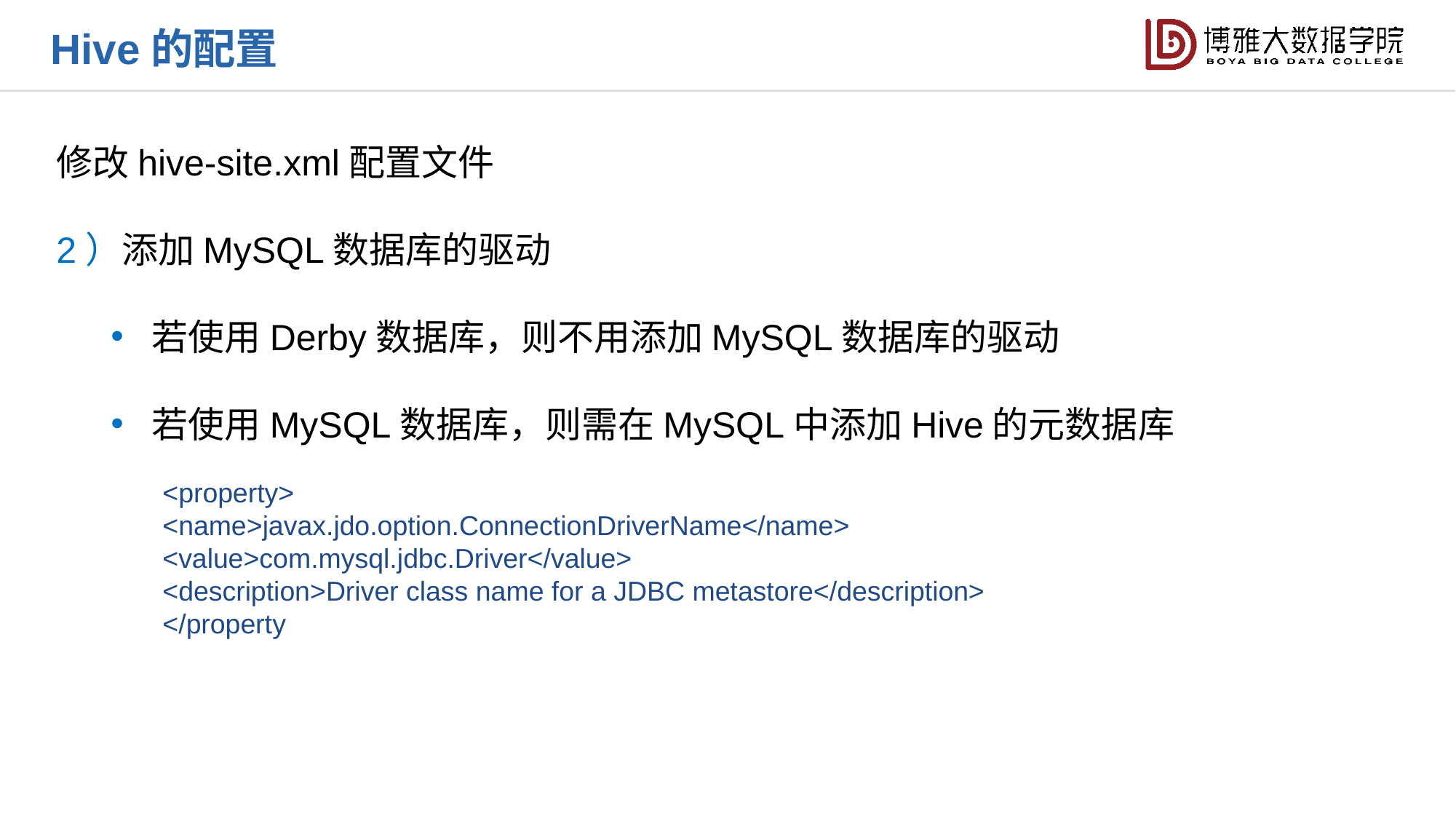

Hive的配置
修改hive-site.xml配置文件

2）添加MySQL数据库的驱动

若使用Derby数据库，则不用添加MySQL数据库的驱动

若使用MySQL数据库，则需在MySQL中添加Hive的元数据库

<property>
<name>javax.jdo.option.ConnectionDriverName</name>
<value>com.mysql.jdbc.Driver</value>
<description>Driver class name for a JDBC metastore</description>
</property